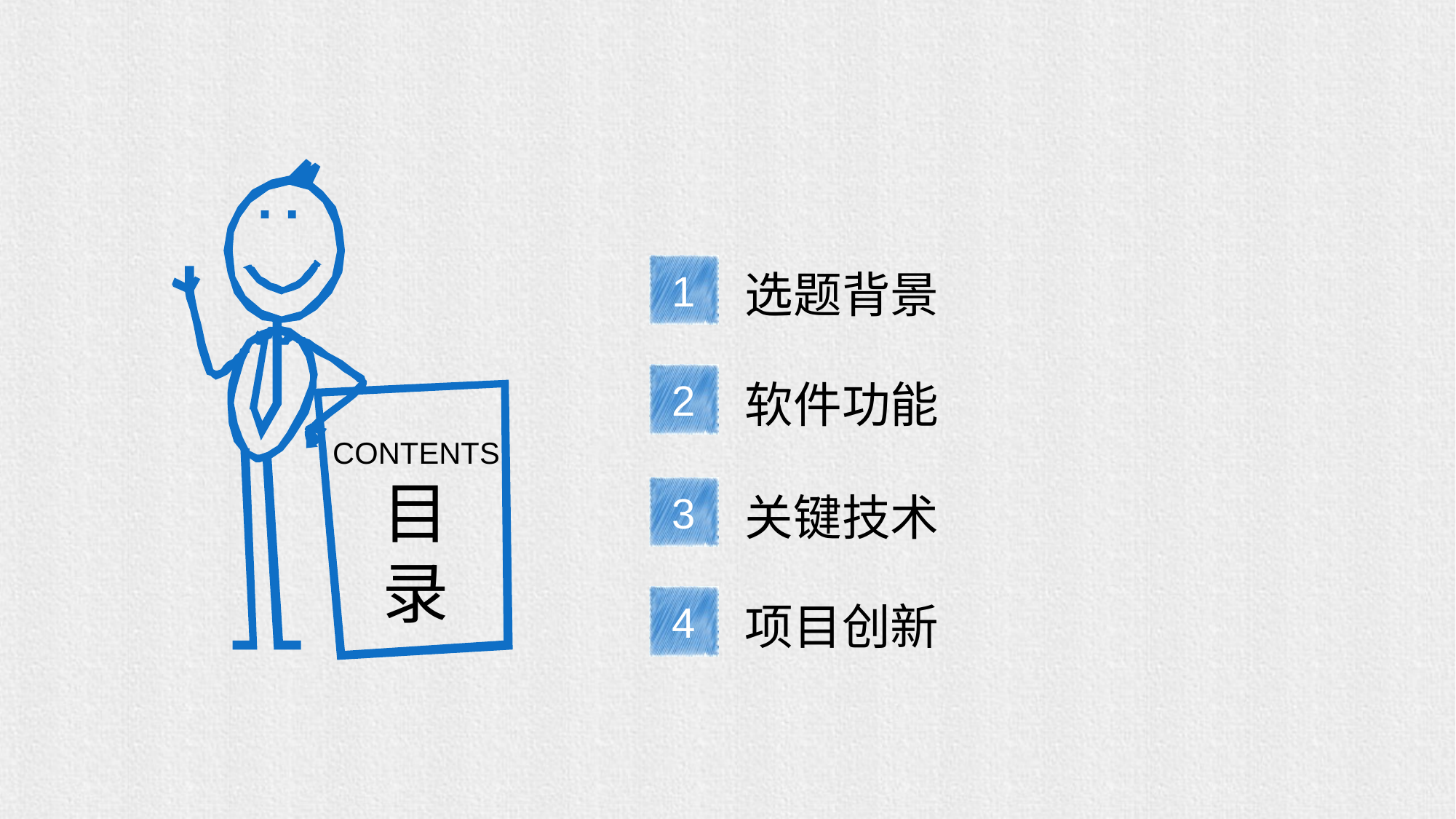

1
选题背景
2
软件功能
CONTENTS
目
录
3
关键技术
4
项目创新